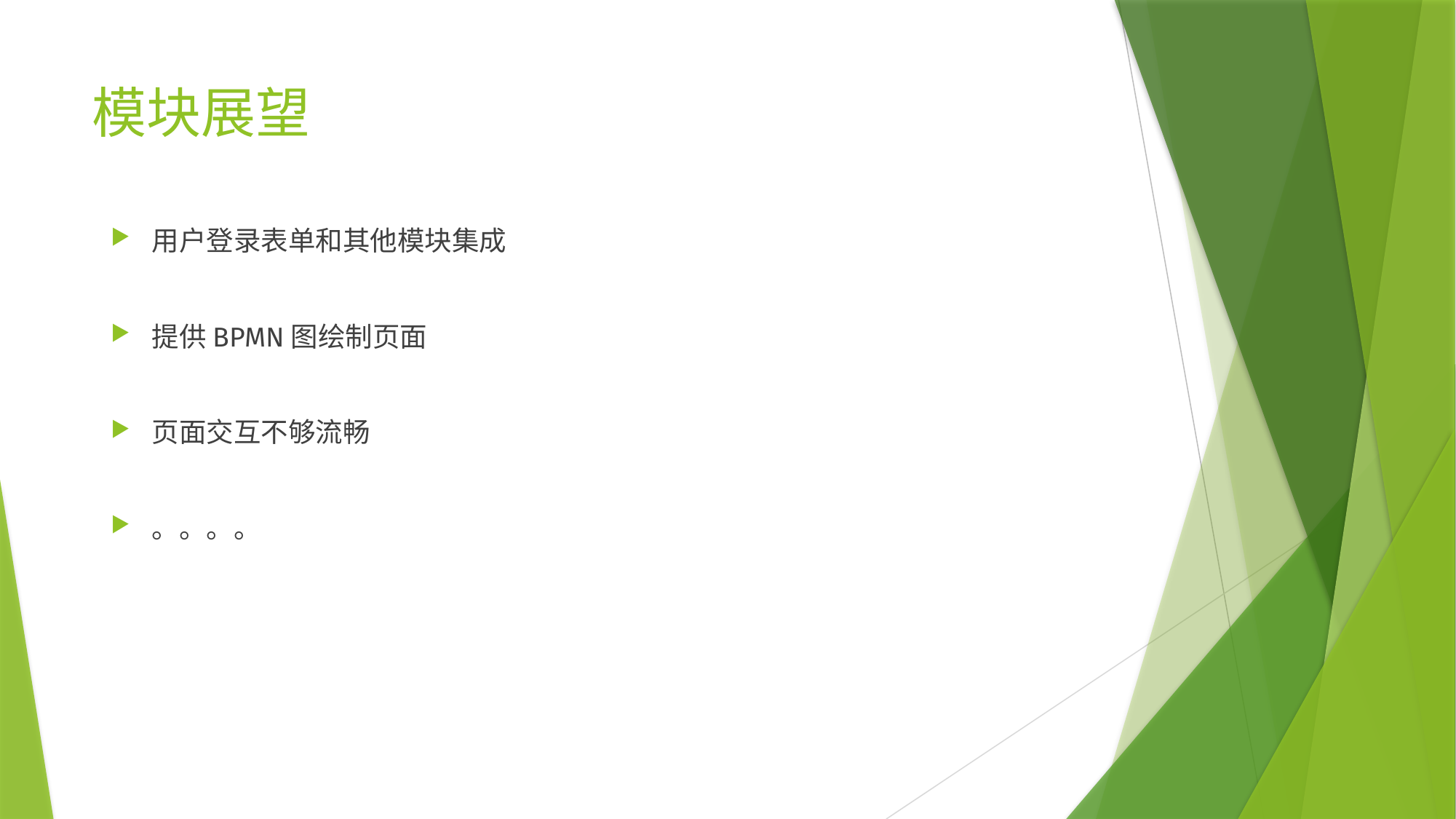

# 模块展望
用户登录表单和其他模块集成

提供BPMN图绘制页面

页面交互不够流畅

。。。。